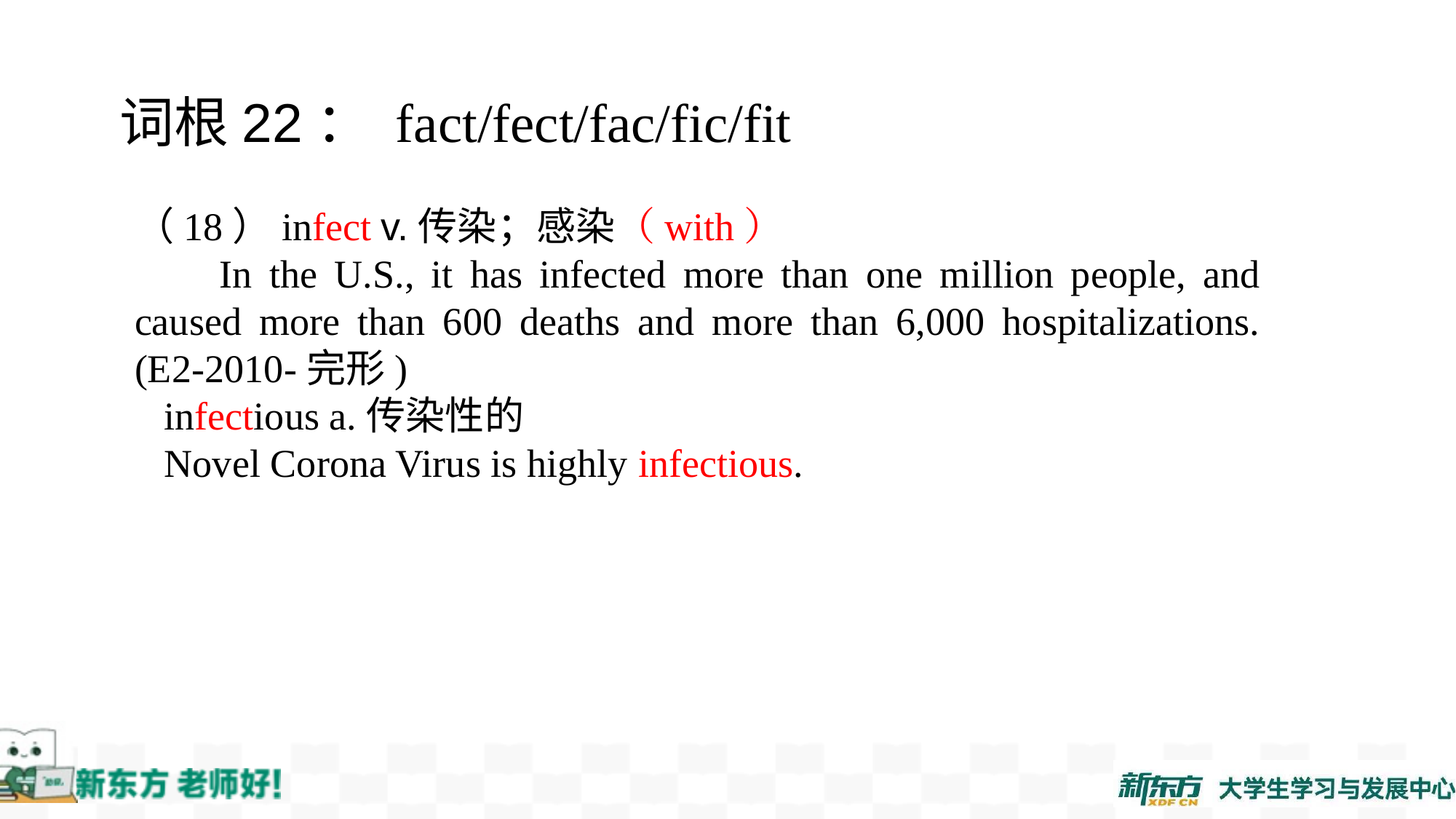

词根22： fact/fect/fac/fic/fit
（18）infect v.传染；感染（with）
     In the U.S., it has infected more than one million people, and caused more than 600 deaths and more than 6,000 hospitalizations.(E2-2010-完形)
   infectious a.传染性的
   Novel Corona Virus is highly infectious.